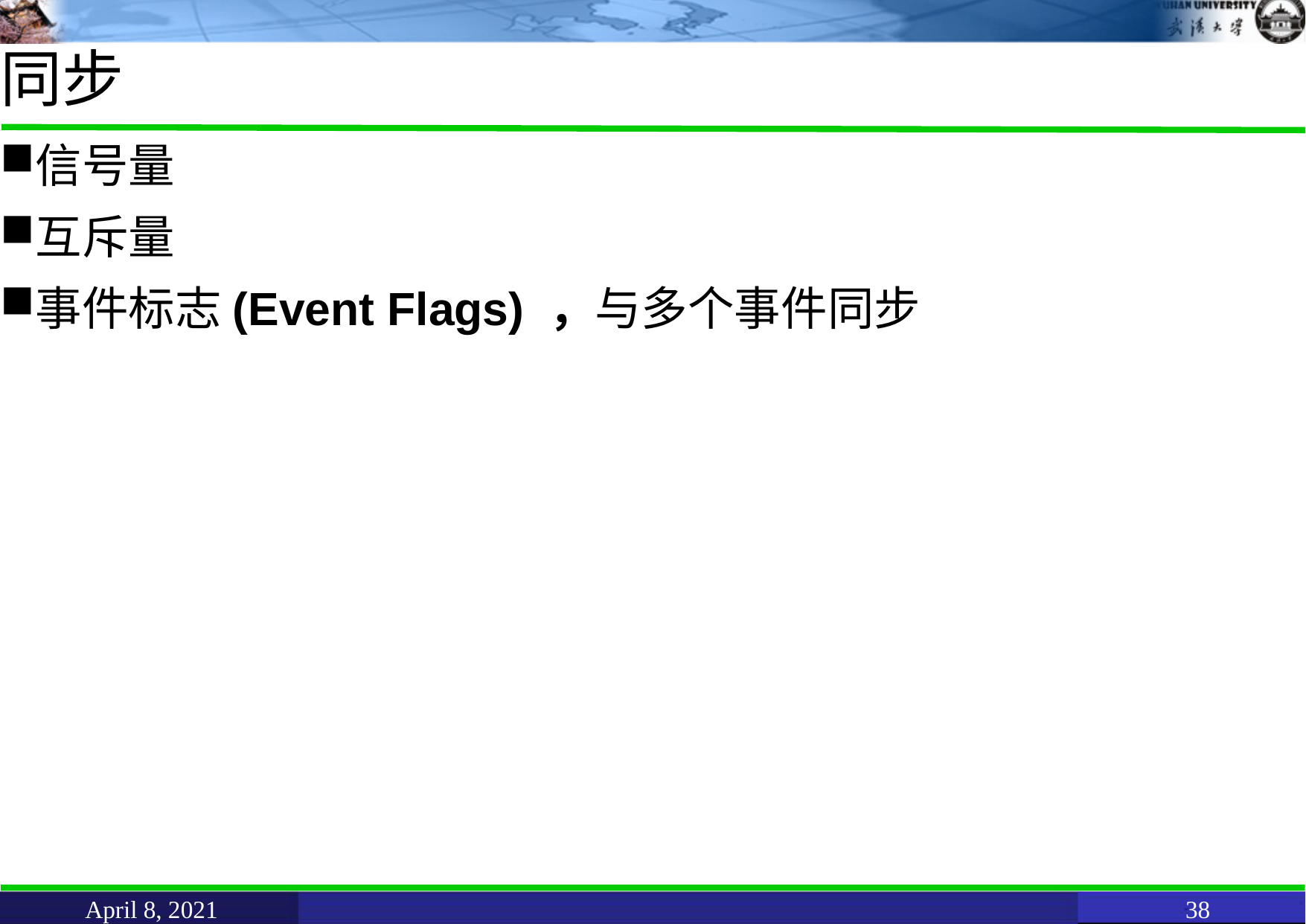

# 同步
信号量
互斥量
事件标志(Event Flags) ，与多个事件同步
April 8, 2021

38